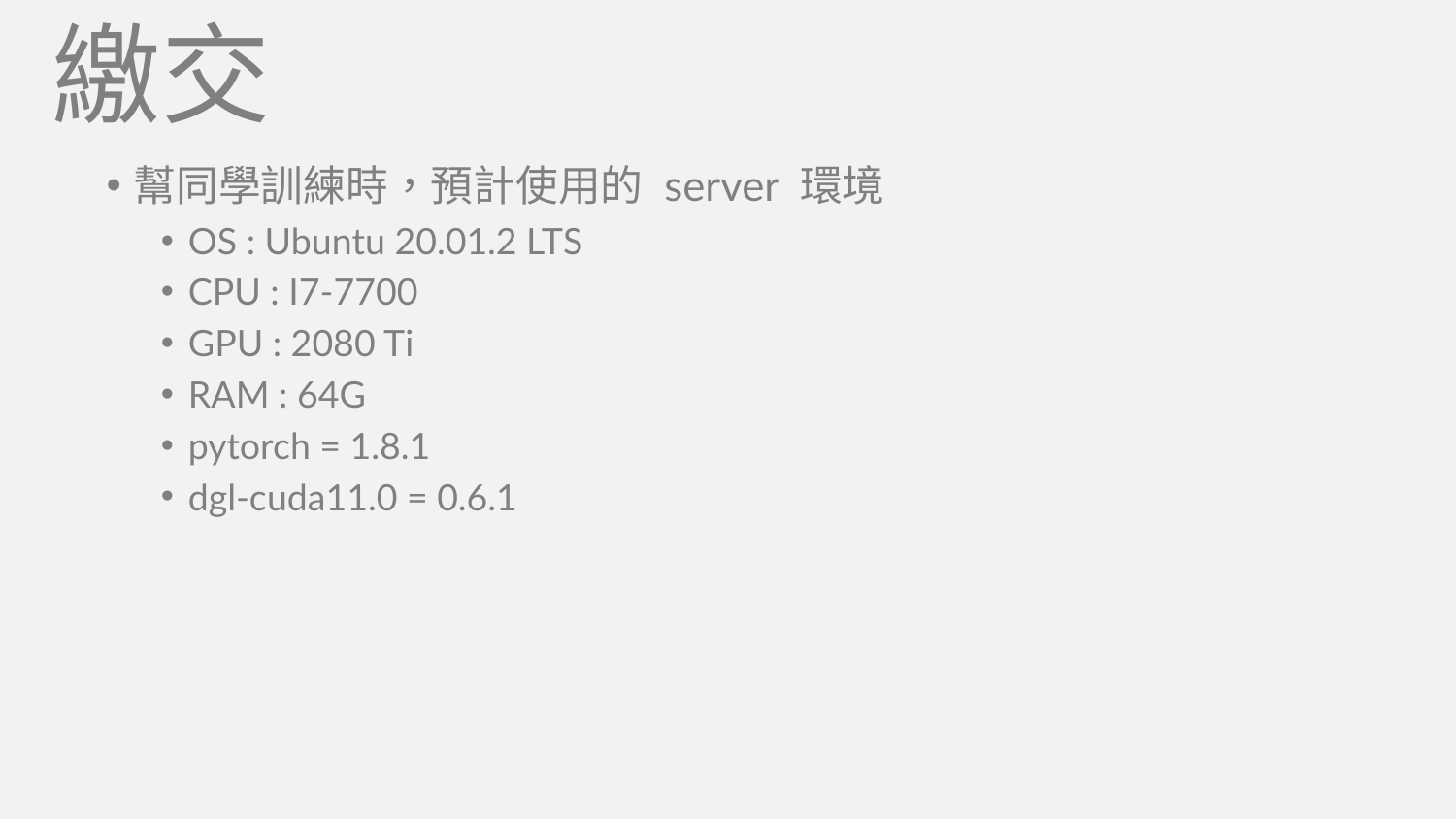

繳交
幫同學訓練時，預計使用的 server 環境
OS : Ubuntu 20.01.2 LTS
CPU : I7-7700
GPU : 2080 Ti
RAM : 64G
pytorch = 1.8.1
dgl-cuda11.0 = 0.6.1